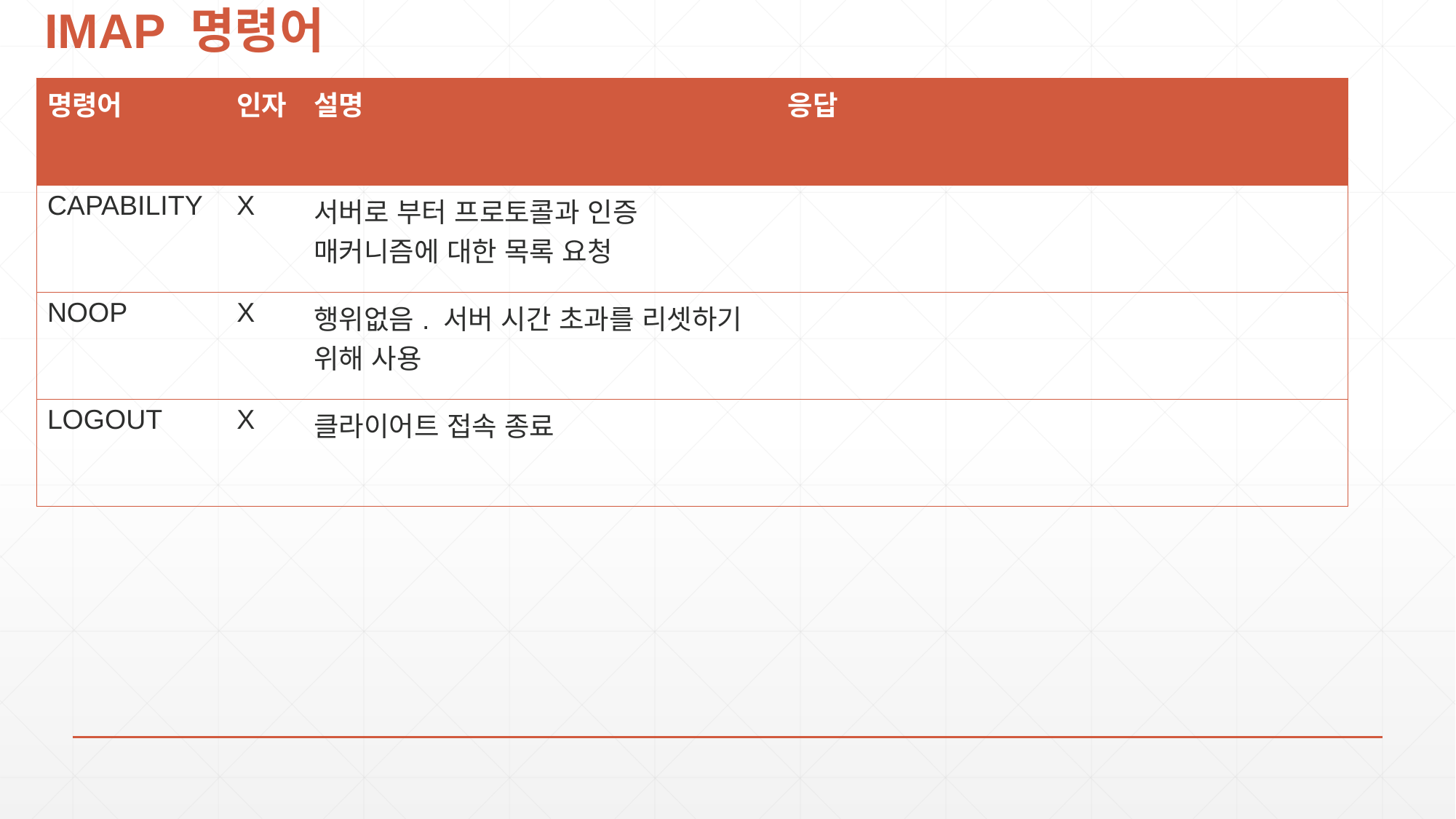

IMAP 명령어
| 명령어 | 인자 | 설명 | 응답 |
| --- | --- | --- | --- |
| CAPABILITY | X | 서버로 부터 프로토콜과 인증 매커니즘에 대한 목록 요청 |  |
| NOOP | X | 행위없음. 서버 시간 초과를 리셋하기 위해 사용 |  |
| LOGOUT | X | 클라이어트 접속 종료 |  |